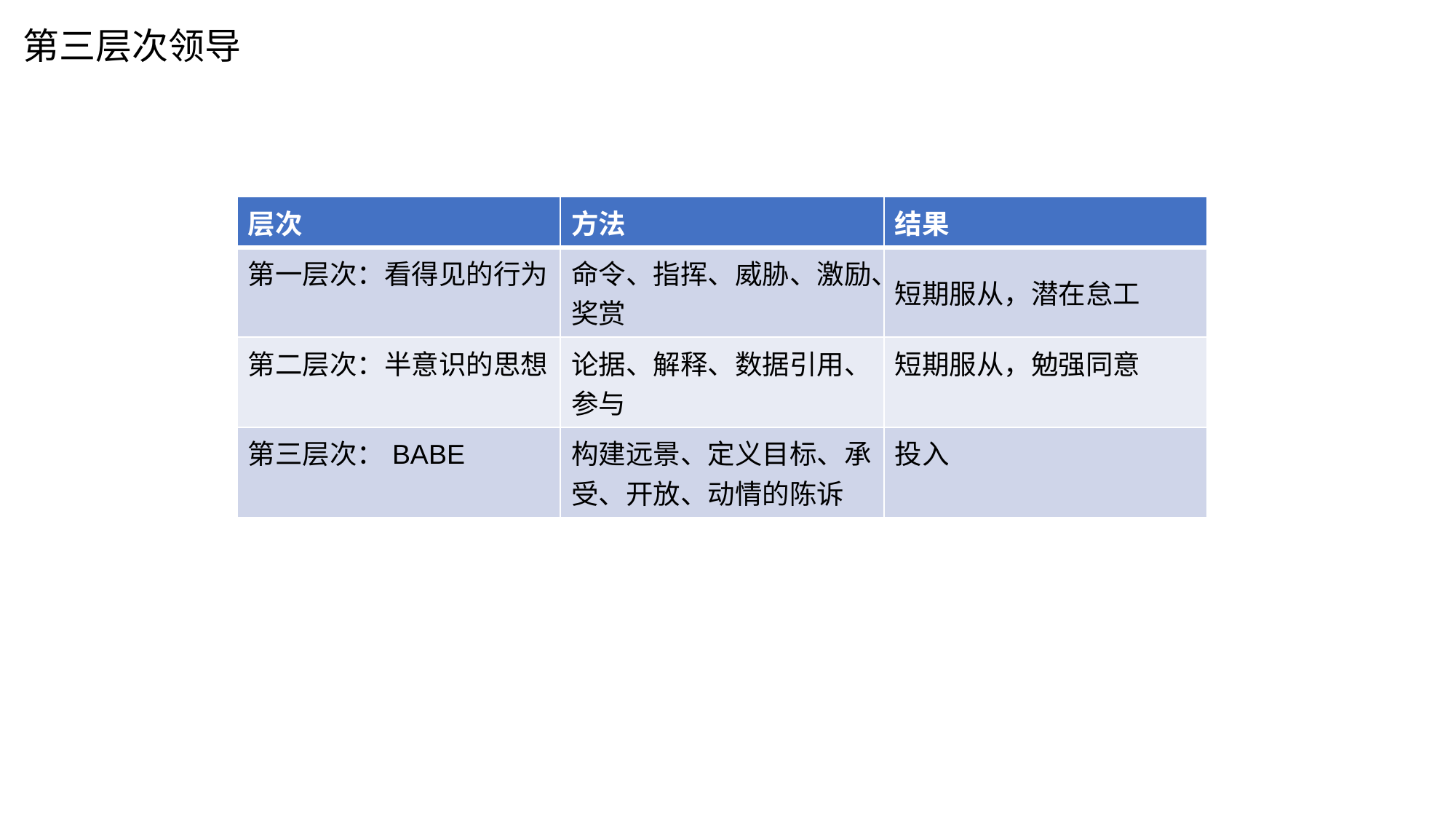

# 第三层次领导
| 层次 | 方法 | 结果 |
| --- | --- | --- |
| 第一层次：看得见的行为 | 命令、指挥、威胁、激励、奖赏 | 短期服从，潜在怠工 |
| 第二层次：半意识的思想 | 论据、解释、数据引用、参与 | 短期服从，勉强同意 |
| 第三层次：BABE | 构建远景、定义目标、承受、开放、动情的陈诉 | 投入 |